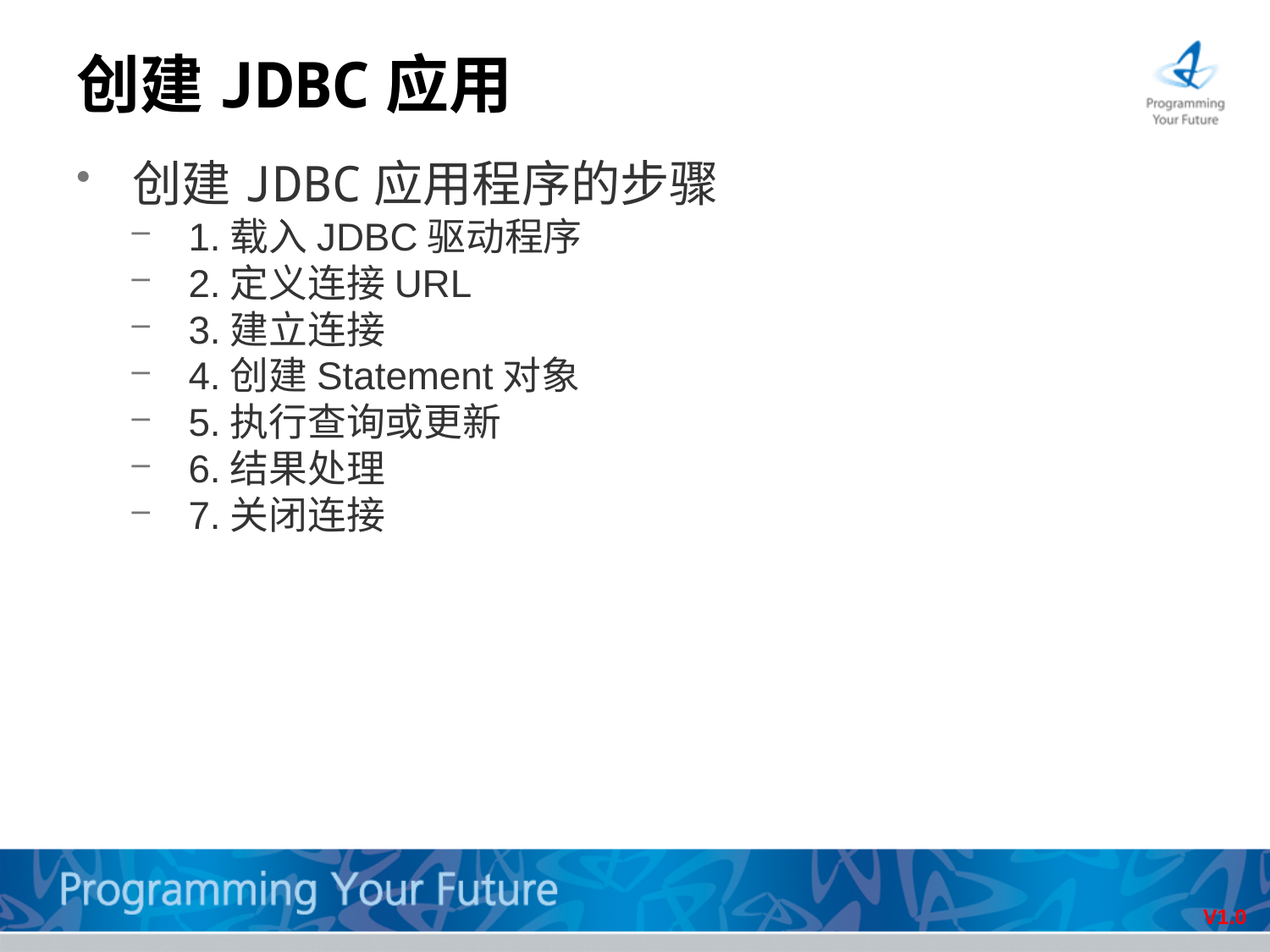

# 创建JDBC应用
创建JDBC应用程序的步骤
1.载入JDBC驱动程序
2.定义连接URL
3.建立连接
4.创建Statement对象
5.执行查询或更新
6.结果处理
7.关闭连接